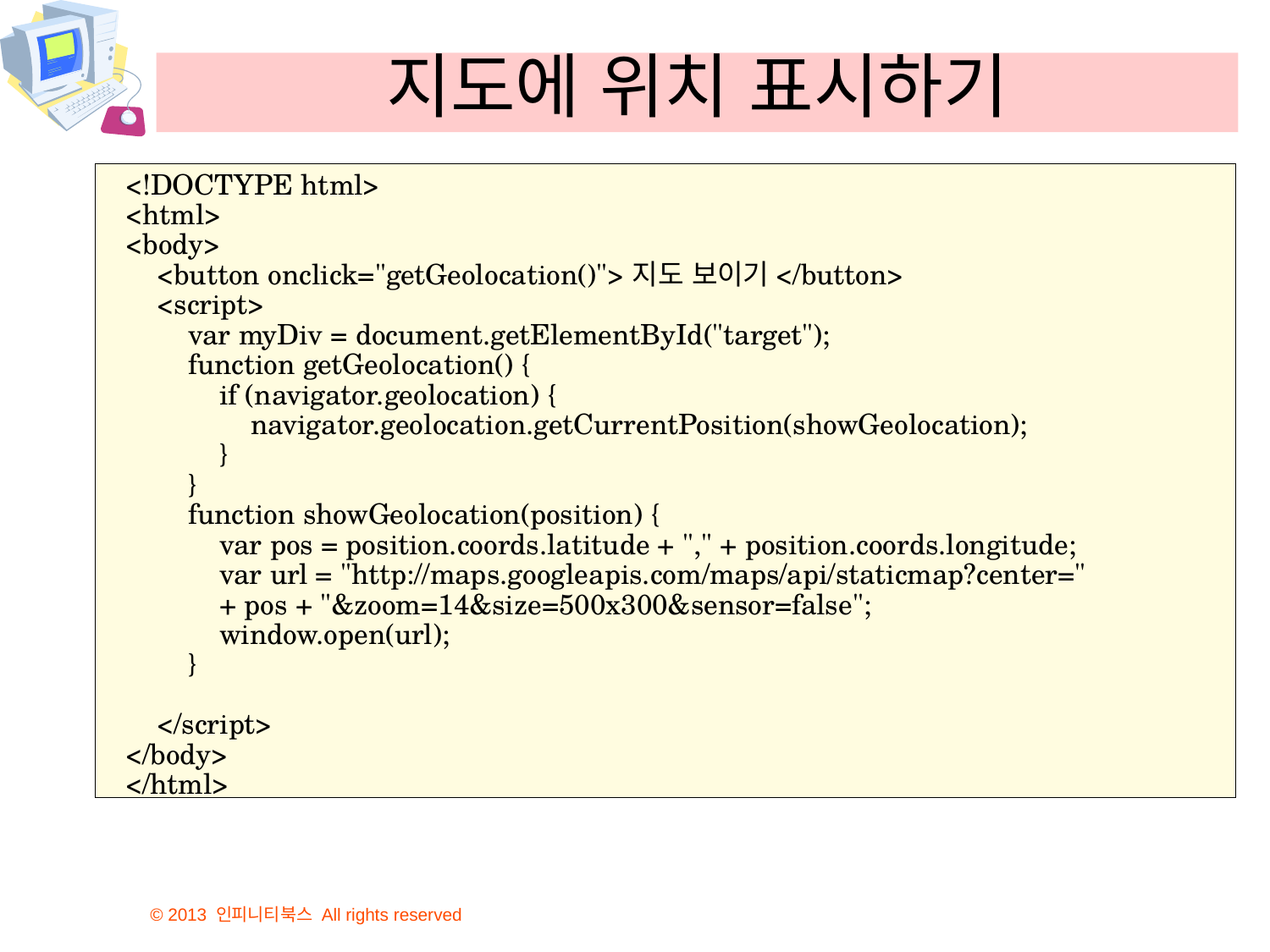

# 지도에 위치 표시하기
<!DOCTYPE html>
<html>
<body>
    <button onclick="getGeolocation()">지도 보이기</button>
    <script>
        var myDiv = document.getElementById("target");
        function getGeolocation() {
            if (navigator.geolocation) {
                navigator.geolocation.getCurrentPosition(showGeolocation);
            }
        }
        function showGeolocation(position) {
            var pos = position.coords.latitude + "," + position.coords.longitude;
            var url = "http://maps.googleapis.com/maps/api/staticmap?center="
            + pos + "&zoom=14&size=500x300&sensor=false";
            window.open(url);
        }

    </script>
</body>
</html>